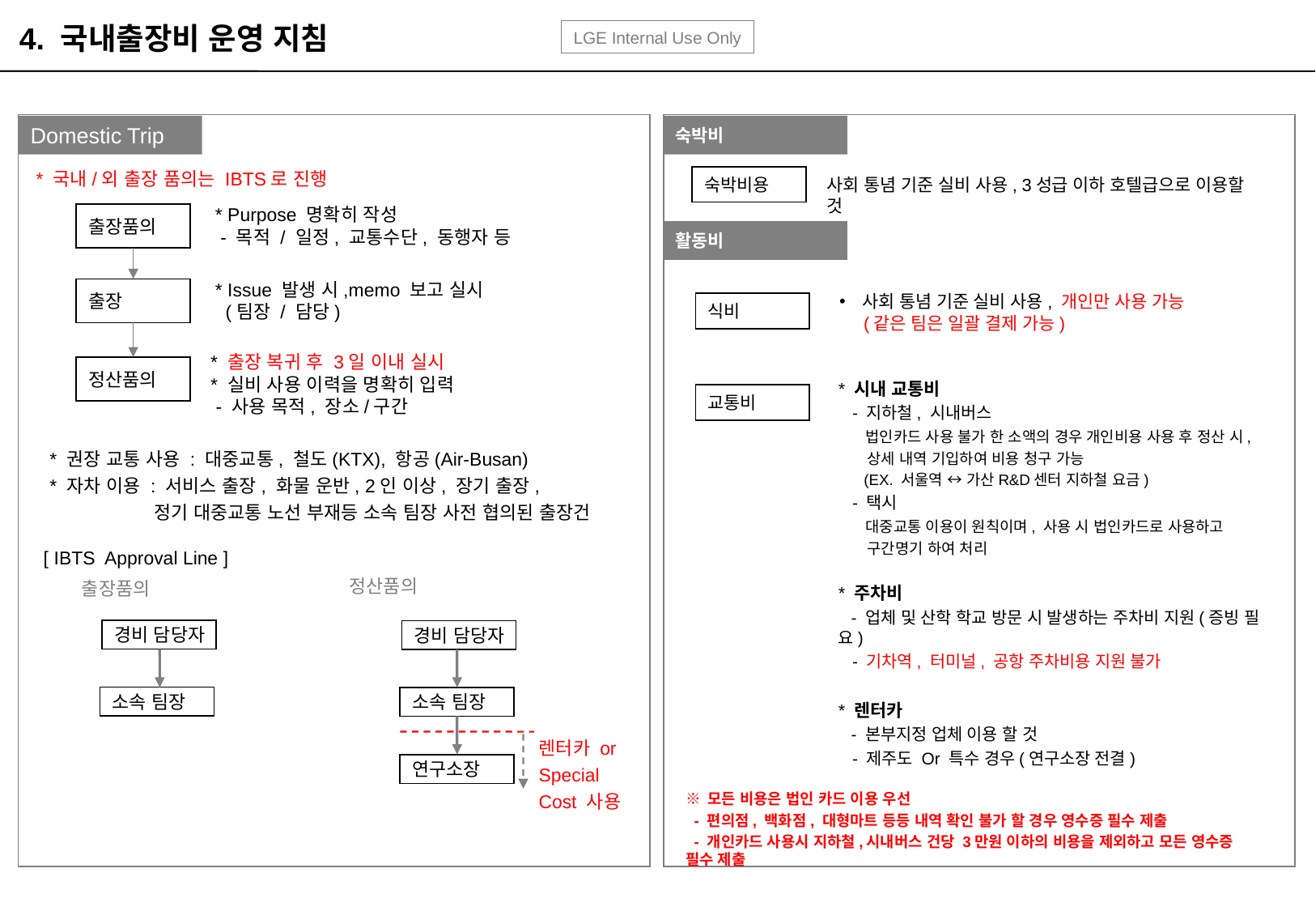

4. 국내출장비 운영 지침

Domestic Trip
숙박비
* 국내/외 출장 품의는 IBTS로 진행
숙박비용
사회 통념 기준 실비 사용, 3성급 이하 호텔급으로 이용할 것
* Purpose 명확히 작성
 - 목적 / 일정, 교통수단, 동행자 등
출장품의
활동비
* Issue 발생 시,memo 보고 실시
  (팀장 / 담당)
출장
사회 통념 기준 실비 사용, 개인만 사용 가능
     (같은 팀은 일괄 결제 가능)
식비
* 출장 복귀 후 3일 이내 실시
* 실비 사용 이력을 명확히 입력
 - 사용 목적, 장소/구간
정산품의
* 시내 교통비
   - 지하철, 시내버스
     법인카드 사용 불가 한 소액의 경우 개인비용 사용 후 정산 시,
      상세 내역 기입하여 비용 청구 가능
      (EX. 서울역 ↔ 가산R&D센터 지하철 요금)
   - 택시
     대중교통 이용이 원칙이며, 사용 시 법인카드로 사용하고
      구간명기 하여 처리

* 주차비
   - 업체 및 산학 학교 방문 시 발생하는 주차비 지원(증빙 필요)
   - 기차역, 터미널, 공항 주차비용 지원 불가

* 렌터카
   - 본부지정 업체 이용 할 것
   - 제주도 Or 특수 경우(연구소장 전결)
교통비
* 권장 교통 사용 : 대중교통, 철도(KTX), 항공(Air-Busan)
* 자차 이용 : 서비스 출장, 화물 운반, 2인 이상, 장기 출장,
                   정기 대중교통 노선 부재등 소속 팀장 사전 협의된 출장건
[ IBTS  Approval Line ]
정산품의
출장품의
경비 담당자
경비 담당자

소속 팀장
소속 팀장

렌터카 or
Special
Cost 사용

연구소장
※ 모든 비용은 법인 카드 이용 우선
  - 편의점, 백화점, 대형마트 등등 내역 확인 불가 할 경우 영수증 필수 제출
  - 개인카드 사용시 지하철,시내버스 건당 3만원 이하의 비용을 제외하고 모든 영수증 필수 제출